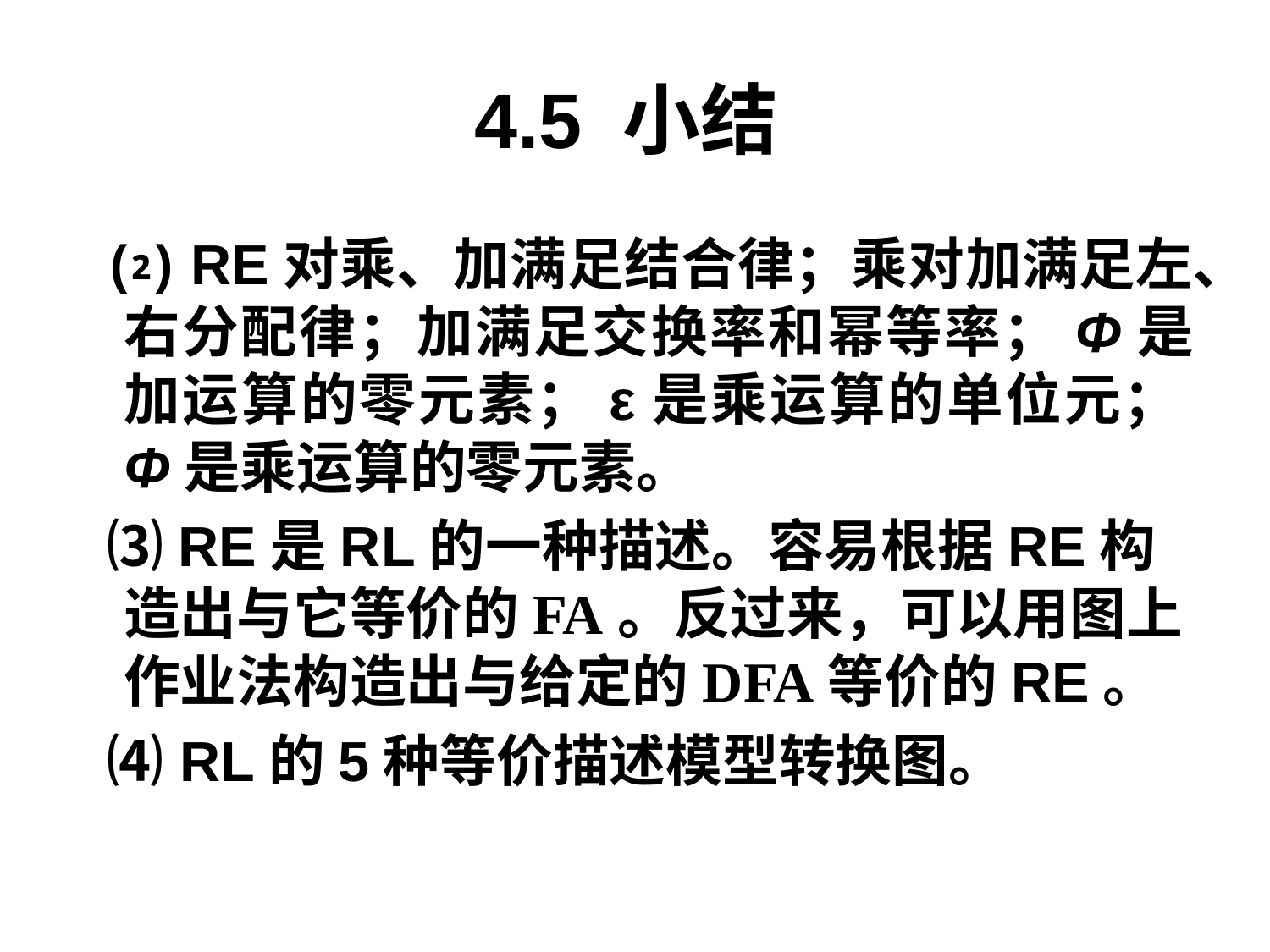

# 4.5 小结
  ⑵ RE对乘、加满足结合律；乘对加满足左、右分配律；加满足交换率和幂等率；Φ是加运算的零元素；ε是乘运算的单位元；Φ是乘运算的零元素。
  ⑶ RE是RL的一种描述。容易根据RE构造出与它等价的FA。反过来，可以用图上作业法构造出与给定的DFA等价的RE。
  ⑷ RL的5种等价描述模型转换图。

68